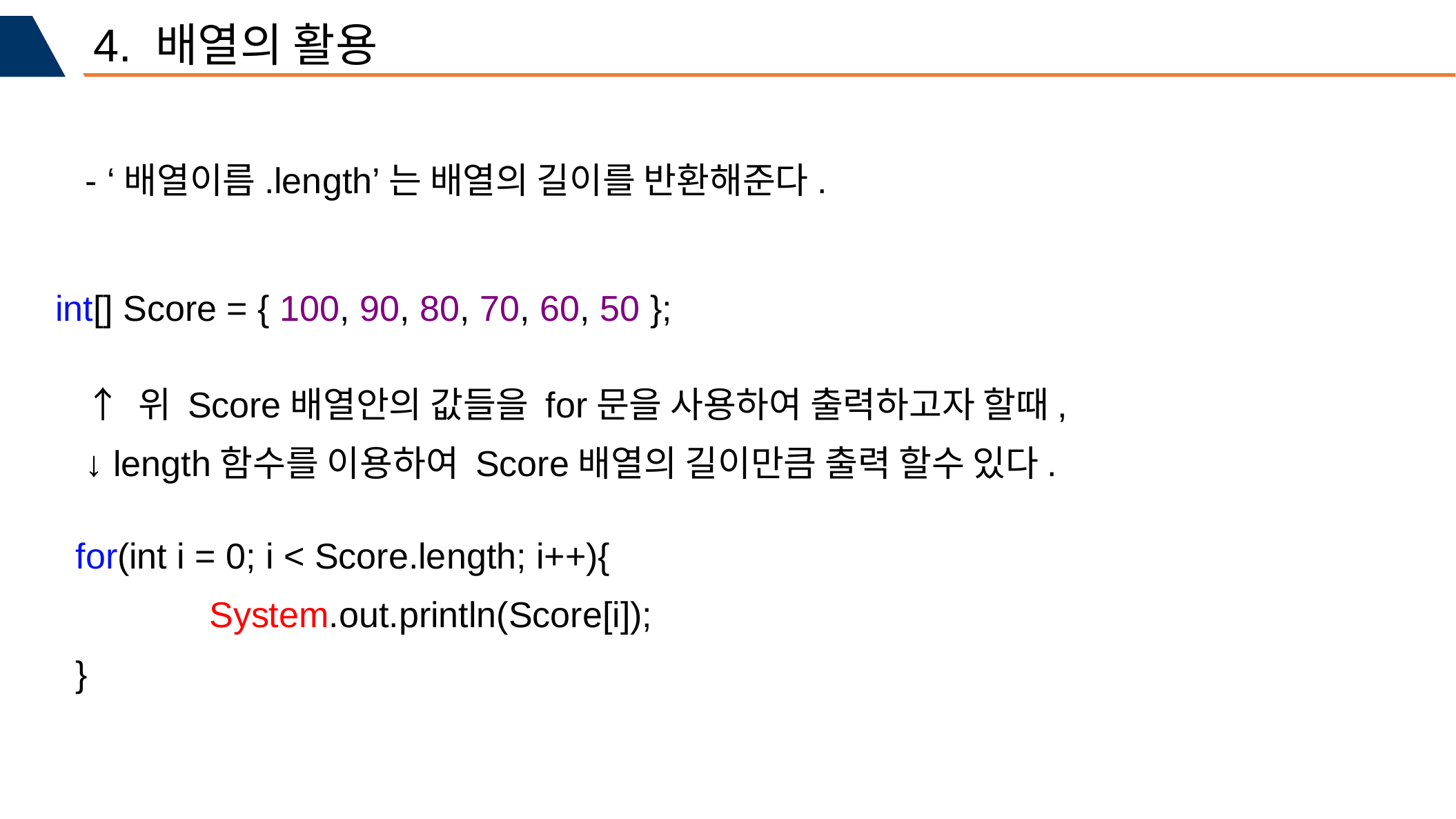

4. 배열의 활용

	- ‘배열이름.length’는 배열의 길이를 반환해준다.
int[] Score = { 100, 90, 80, 70, 60, 50 };
	↑ 위 Score배열안의 값들을 for문을 사용하여 출력하고자 할때,
	↓ length함수를 이용하여 Score배열의 길이만큼 출력 할수 있다.
for(int i = 0; i < Score.length; i++){
		System.out.println(Score[i]);
}